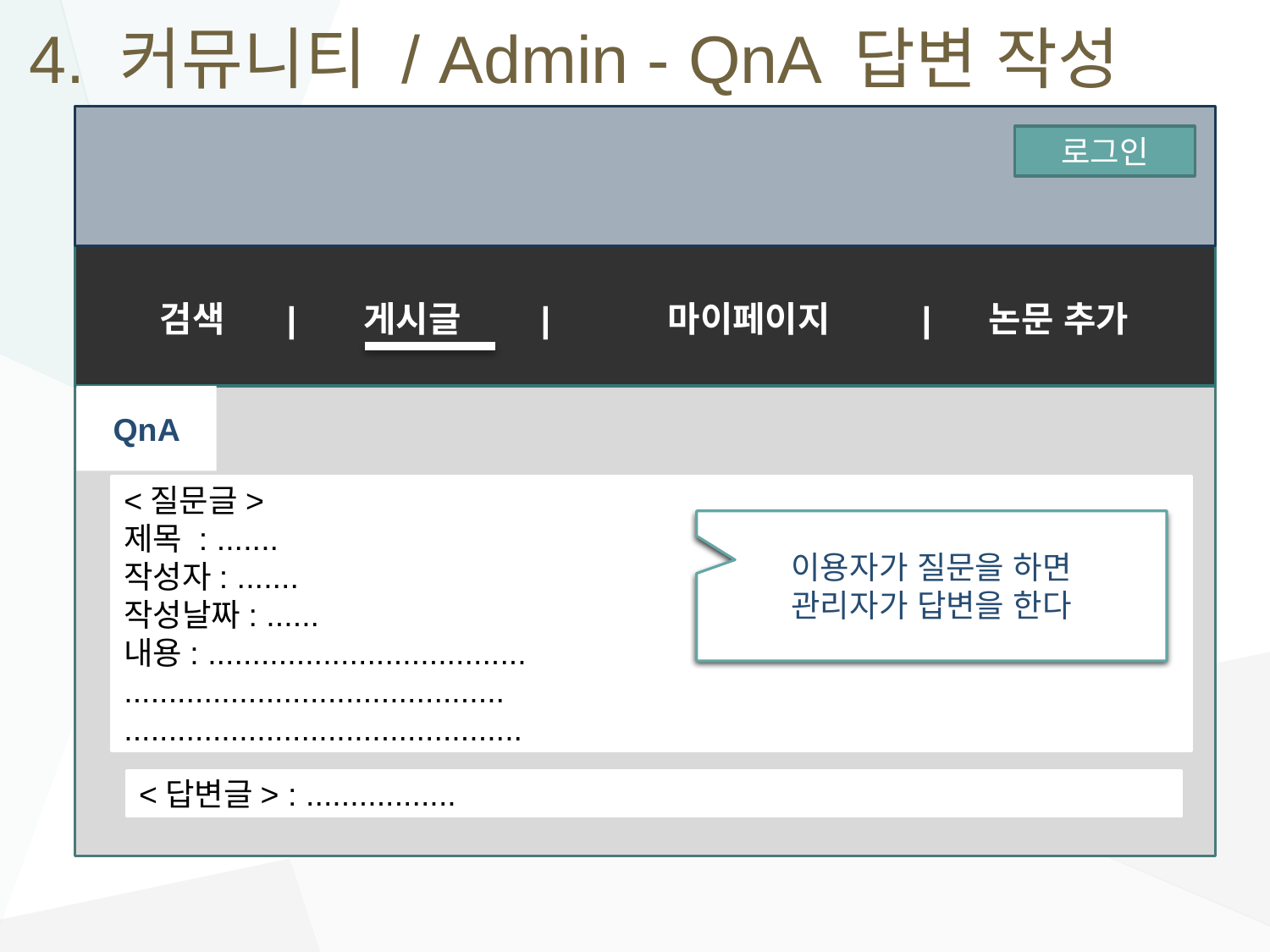

# 4. 커뮤니티 / Admin - QnA 답변 작성

로그인

검색	|      게시글	|	마이페이지	|     논문 추가
QnA

<질문글>
제목 : .......
작성자: .......
작성날짜: ......
내용: ....................................
...........................................
.............................................

이용자가 질문을 하면
관리자가 답변을 한다
<답변글> : .................